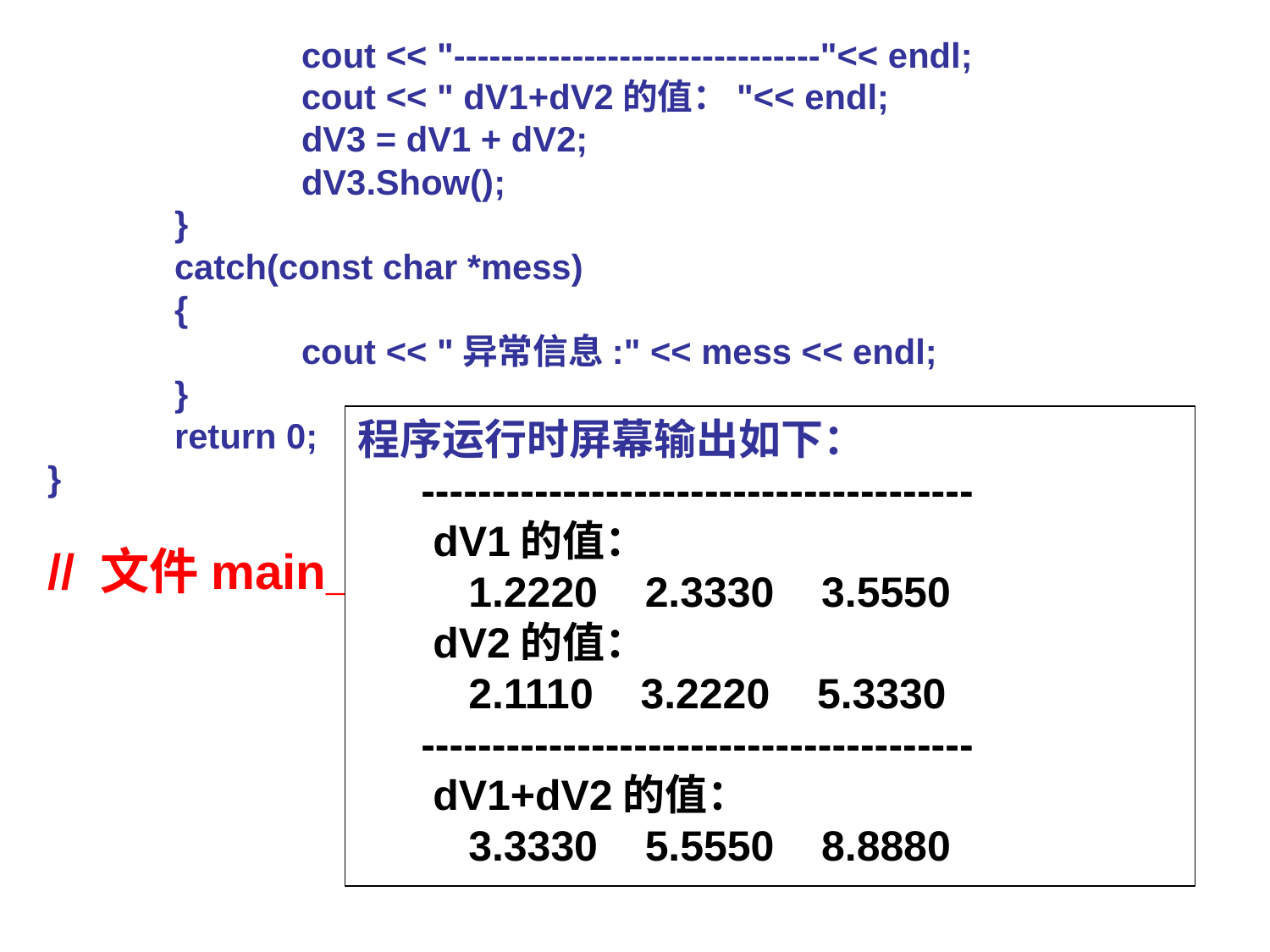

cout << "-------------------------------"<< endl;
		cout << " dV1+dV2的值："<< endl;
		dV3 = dV1 + dV2;
		dV3.Show();
	}
	catch(const char *mess)
	{
		cout << "异常信息:" << mess << endl;
	}
	return 0;
}

// 文件main_7_15.cpp结束
程序运行时屏幕输出如下：
---------------------------------------
 dV1的值：
    1.2220    2.3330    3.5550
 dV2的值：
    2.1110    3.2220    5.3330
---------------------------------------
 dV1+dV2的值：
    3.3330    5.5550    8.8880